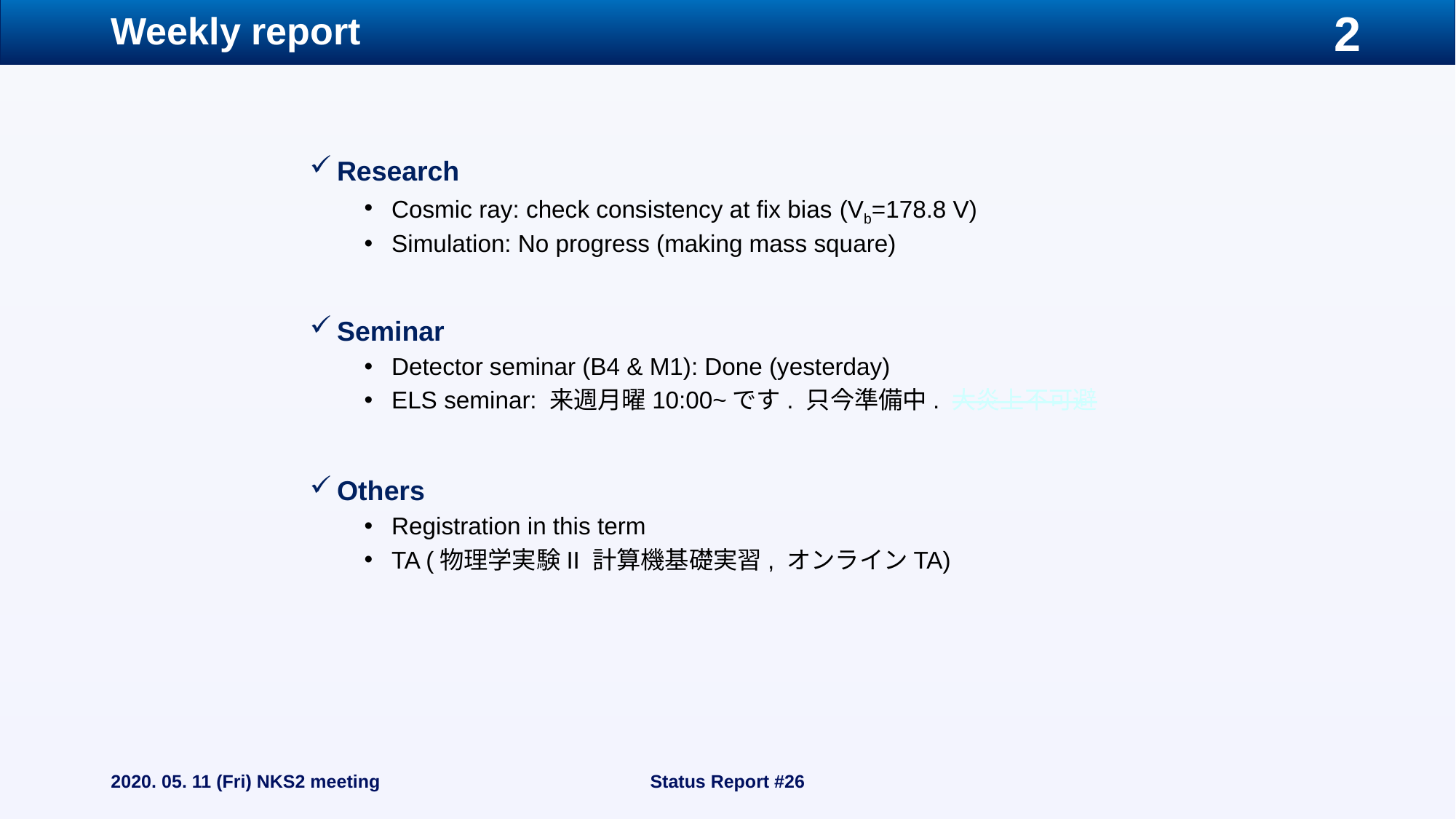

# Weekly report
Research
Cosmic ray: check consistency at fix bias (Vb=178.8 V)
Simulation: No progress (making mass square)

Seminar
Detector seminar (B4 & M1): Done (yesterday)
ELS seminar: 来週月曜10:00~です. 只今準備中. 大炎上不可避

Others
Registration in this term
TA (物理学実験II 計算機基礎実習, オンラインTA)
2020. 05. 11 (Fri) NKS2 meeting
Status Report #26